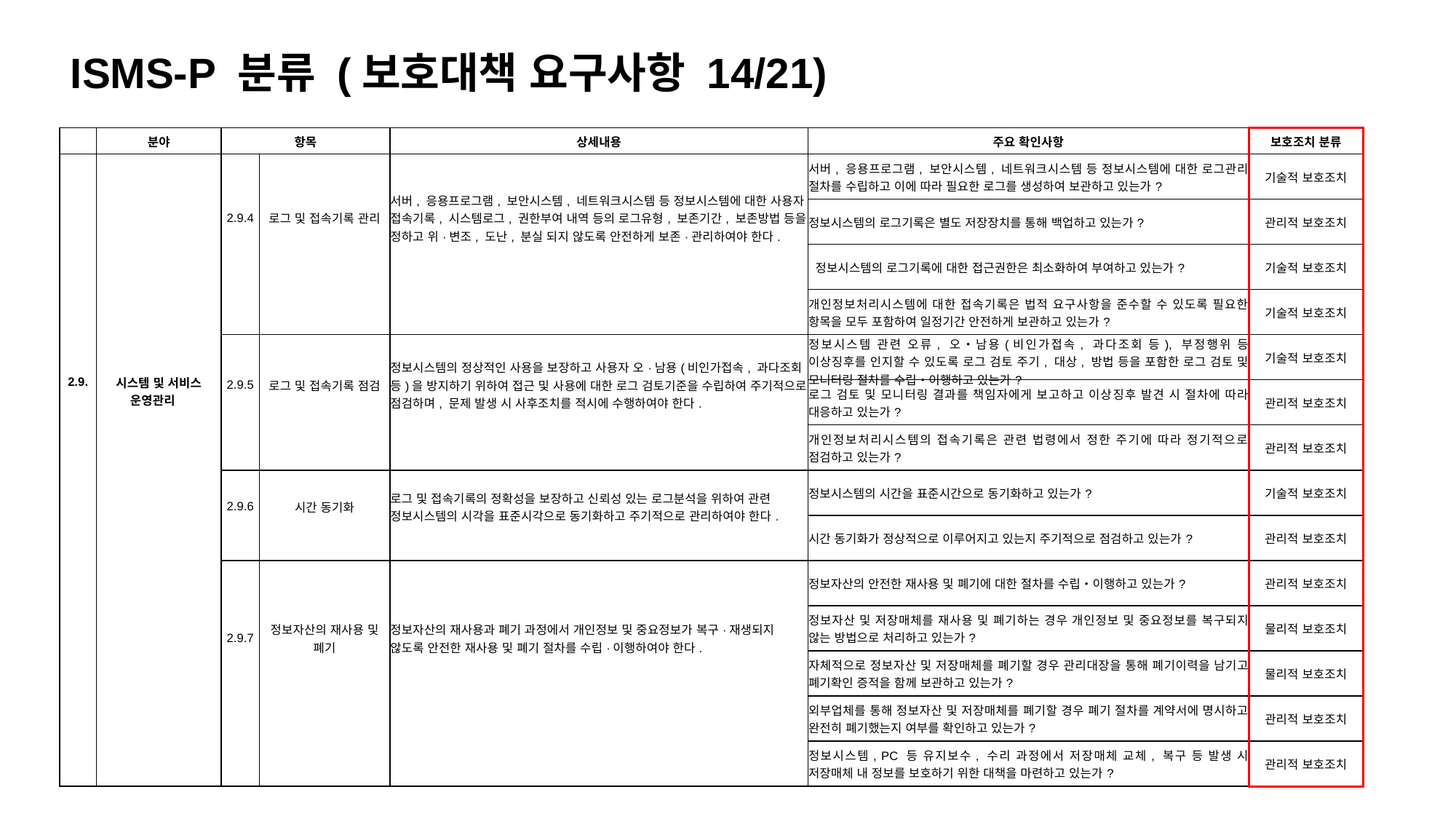

ISMS-P 분류 (보호대책 요구사항 14/21)
|  | 분야 | 항목 |  | 상세내용 | 주요 확인사항 | 보호조치 분류 |
| --- | --- | --- | --- | --- | --- | --- |
| 2.9. | 시스템 및 서비스 운영관리 | 2.9.4 | 로그 및 접속기록 관리 | 서버, 응용프로그램, 보안시스템, 네트워크시스템 등 정보시스템에 대한 사용자 접속기록, 시스템로그, 권한부여 내역 등의 로그유형, 보존기간, 보존방법 등을 정하고 위·변조, 도난, 분실 되지 않도록 안전하게 보존·관리하여야 한다. | 서버, 응용프로그램, 보안시스템, 네트워크시스템 등 정보시스템에 대한 로그관리 절차를 수립하고 이에 따라 필요한 로그를 생성하여 보관하고 있는가? | 기술적 보호조치 |
|  |  |  |  |  | 정보시스템의 로그기록은 별도 저장장치를 통해 백업하고 있는가? | 관리적 보호조치 |
|  |  |  |  |  | 정보시스템의 로그기록에 대한 접근권한은 최소화하여 부여하고 있는가? | 기술적 보호조치 |
|  |  |  |  |  | 개인정보처리시스템에 대한 접속기록은 법적 요구사항을 준수할 수 있도록 필요한 항목을 모두 포함하여 일정기간 안전하게 보관하고 있는가? | 기술적 보호조치 |
|  |  | 2.9.5 | 로그 및 접속기록 점검 | 정보시스템의 정상적인 사용을 보장하고 사용자 오·남용(비인가접속, 과다조회 등)을 방지하기 위하여 접근 및 사용에 대한 로그 검토기준을 수립하여 주기적으로 점검하며, 문제 발생 시 사후조치를 적시에 수행하여야 한다. | 정보시스템 관련 오류, 오‧남용(비인가접속, 과다조회 등), 부정행위 등 이상징후를 인지할 수 있도록 로그 검토 주기, 대상, 방법 등을 포함한 로그 검토 및 모니터링 절차를 수립‧이행하고 있는가? | 기술적 보호조치 |
|  |  |  |  |  | 로그 검토 및 모니터링 결과를 책임자에게 보고하고 이상징후 발견 시 절차에 따라 대응하고 있는가? | 관리적 보호조치 |
|  |  |  |  |  | 개인정보처리시스템의 접속기록은 관련 법령에서 정한 주기에 따라 정기적으로 점검하고 있는가? | 관리적 보호조치 |
|  |  | 2.9.6 | 시간 동기화 | 로그 및 접속기록의 정확성을 보장하고 신뢰성 있는 로그분석을 위하여 관련 정보시스템의 시각을 표준시각으로 동기화하고 주기적으로 관리하여야 한다. | 정보시스템의 시간을 표준시간으로 동기화하고 있는가? | 기술적 보호조치 |
|  |  |  |  |  | 시간 동기화가 정상적으로 이루어지고 있는지 주기적으로 점검하고 있는가? | 관리적 보호조치 |
|  |  | 2.9.7 | 정보자산의 재사용 및 폐기 | 정보자산의 재사용과 폐기 과정에서 개인정보 및 중요정보가 복구·재생되지 않도록 안전한 재사용 및 폐기 절차를 수립·이행하여야 한다. | 정보자산의 안전한 재사용 및 폐기에 대한 절차를 수립‧이행하고 있는가? | 관리적 보호조치 |
|  |  |  |  |  | 정보자산 및 저장매체를 재사용 및 폐기하는 경우 개인정보 및 중요정보를 복구되지 않는 방법으로 처리하고 있는가? | 물리적 보호조치 |
|  |  |  |  |  | 자체적으로 정보자산 및 저장매체를 폐기할 경우 관리대장을 통해 폐기이력을 남기고 폐기확인 증적을 함께 보관하고 있는가? | 물리적 보호조치 |
|  |  |  |  |  | 외부업체를 통해 정보자산 및 저장매체를 폐기할 경우 폐기 절차를 계약서에 명시하고 완전히 폐기했는지 여부를 확인하고 있는가? | 관리적 보호조치 |
|  |  |  |  |  | 정보시스템, PC 등 유지보수, 수리 과정에서 저장매체 교체, 복구 등 발생 시 저장매체 내 정보를 보호하기 위한 대책을 마련하고 있는가? | 관리적 보호조치 |